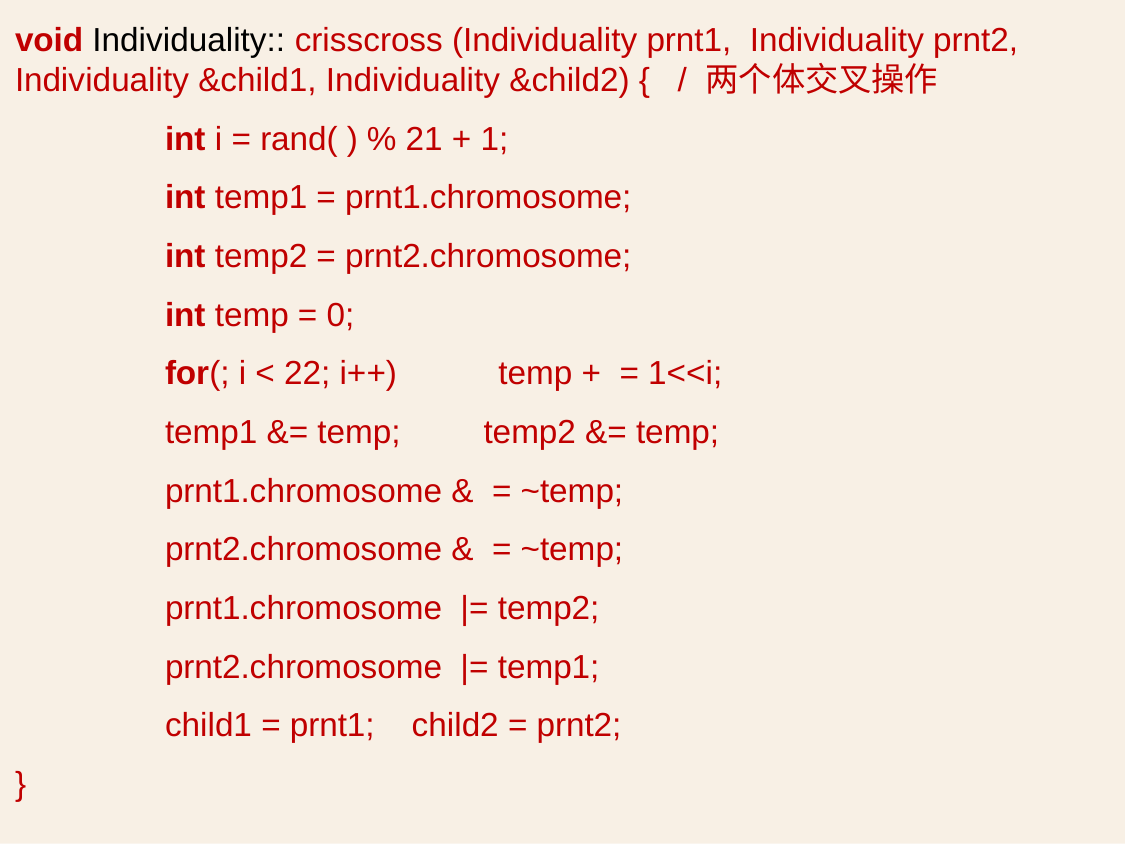

void Individuality:: crisscross (Individuality prnt1,  Individuality prnt2, Individuality &child1, Individuality &child2) {   / 两个体交叉操作
	int i = rand( ) % 21 + 1;
	int temp1 = prnt1.chromosome;
	int temp2 = prnt2.chromosome;
	int temp = 0;
	for(; i < 22; i++)           temp +  = 1<<i;
	temp1 &= temp;         temp2 &= temp;
	prnt1.chromosome &  = ~temp;
	prnt2.chromosome &  = ~temp;
	prnt1.chromosome  |= temp2;
	prnt2.chromosome  |= temp1;
	child1 = prnt1;    child2 = prnt2;
}